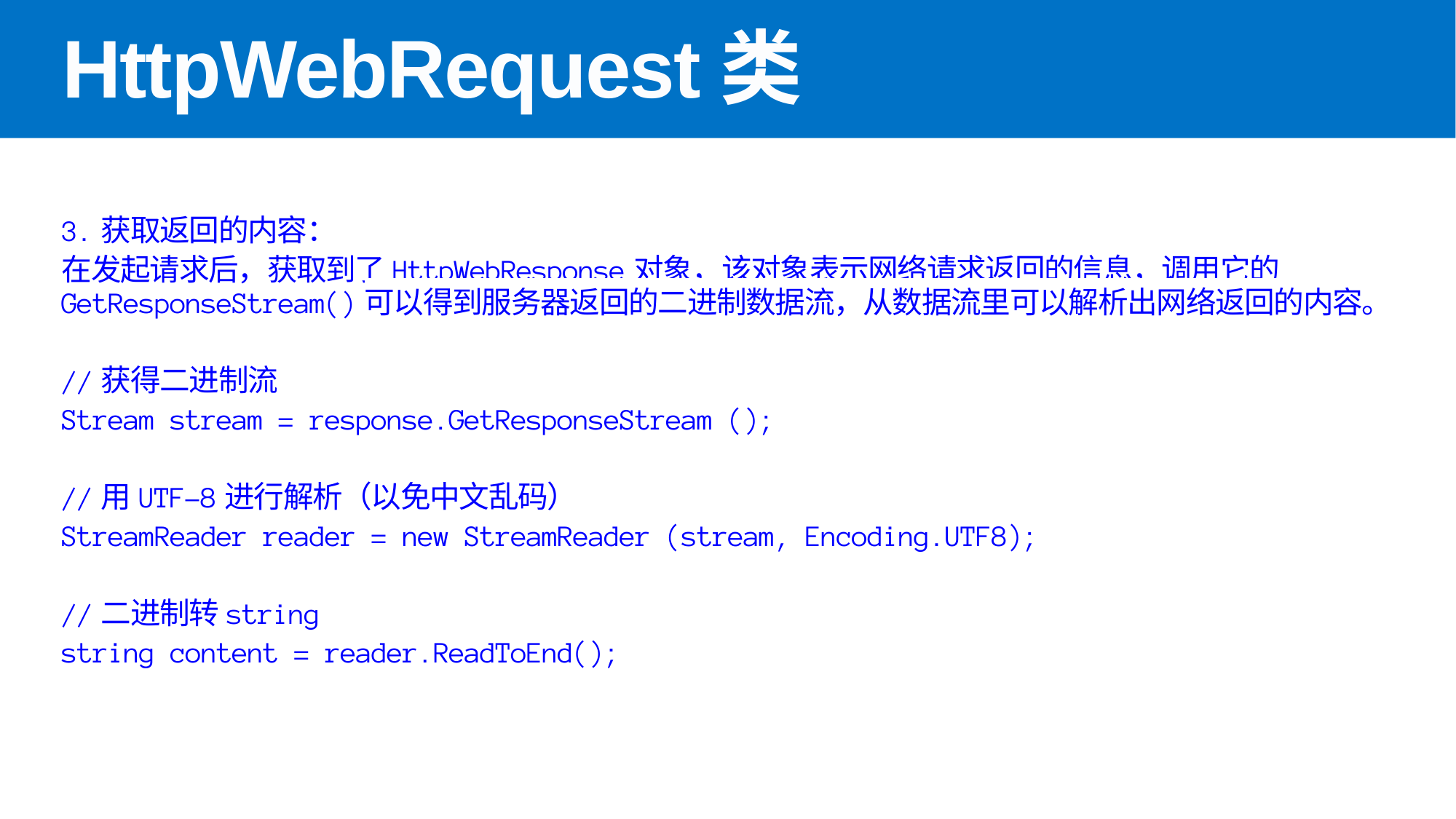

# HttpWebRequest类

3.获取返回的内容：
在发起请求后，获取到了HttpWebResponse对象，该对象表示网络请求返回的信息，调用它的GetResponseStream()可以得到服务器返回的二进制数据流，从数据流里可以解析出网络返回的内容。

//获得二进制流
Stream stream = response.GetResponseStream ();

//用UTF-8进行解析（以免中文乱码）
StreamReader reader = new StreamReader (stream, Encoding.UTF8);

//二进制转string
string content = reader.ReadToEnd();